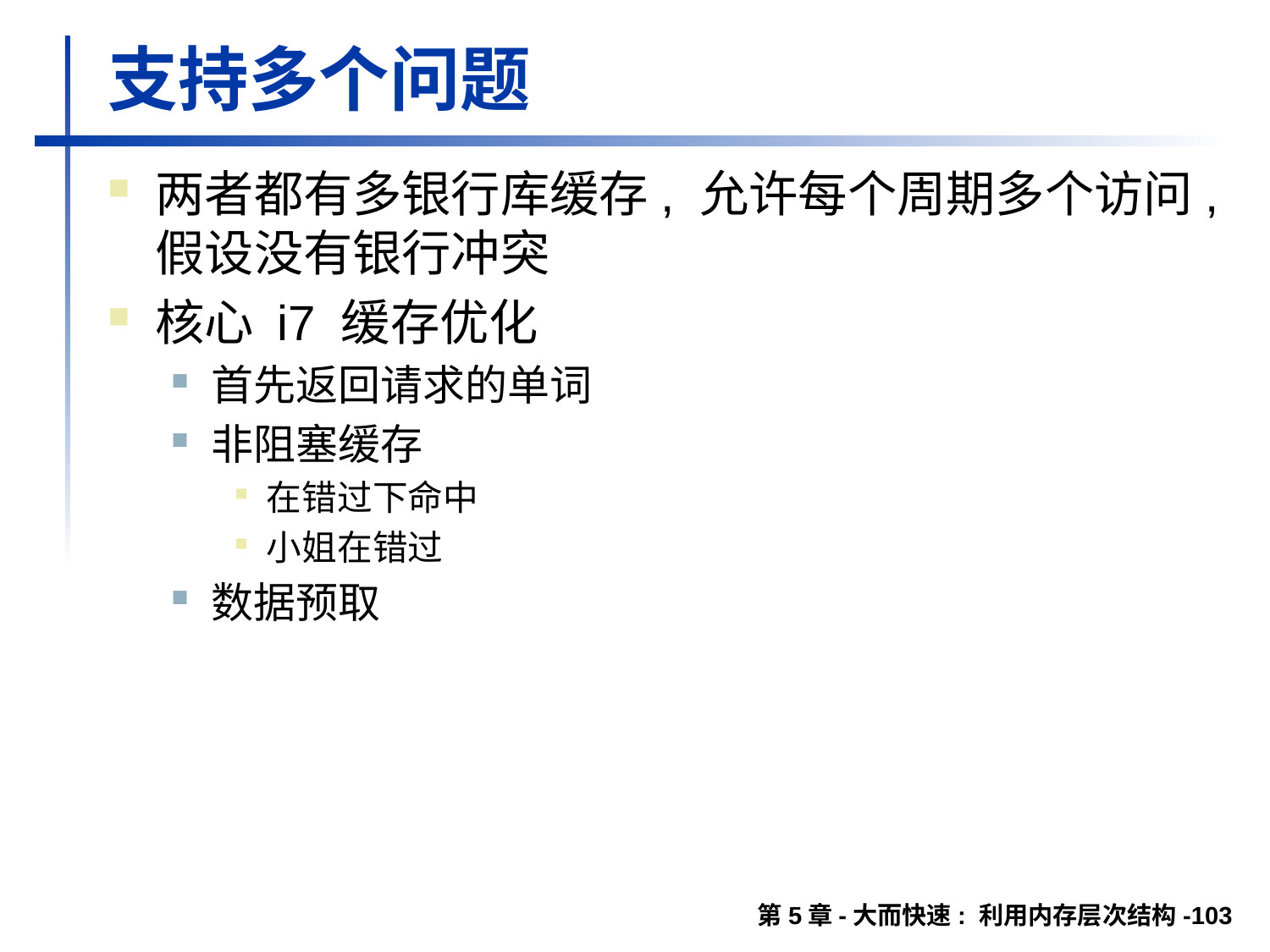

# 支持多个问题
两者都有多银行库缓存, 允许每个周期多个访问, 假设没有银行冲突
核心 i7 缓存优化
首先返回请求的单词
非阻塞缓存
在错过下命中
小姐在错过
数据预取
第5章-大而快速: 利用内存层次结构-103